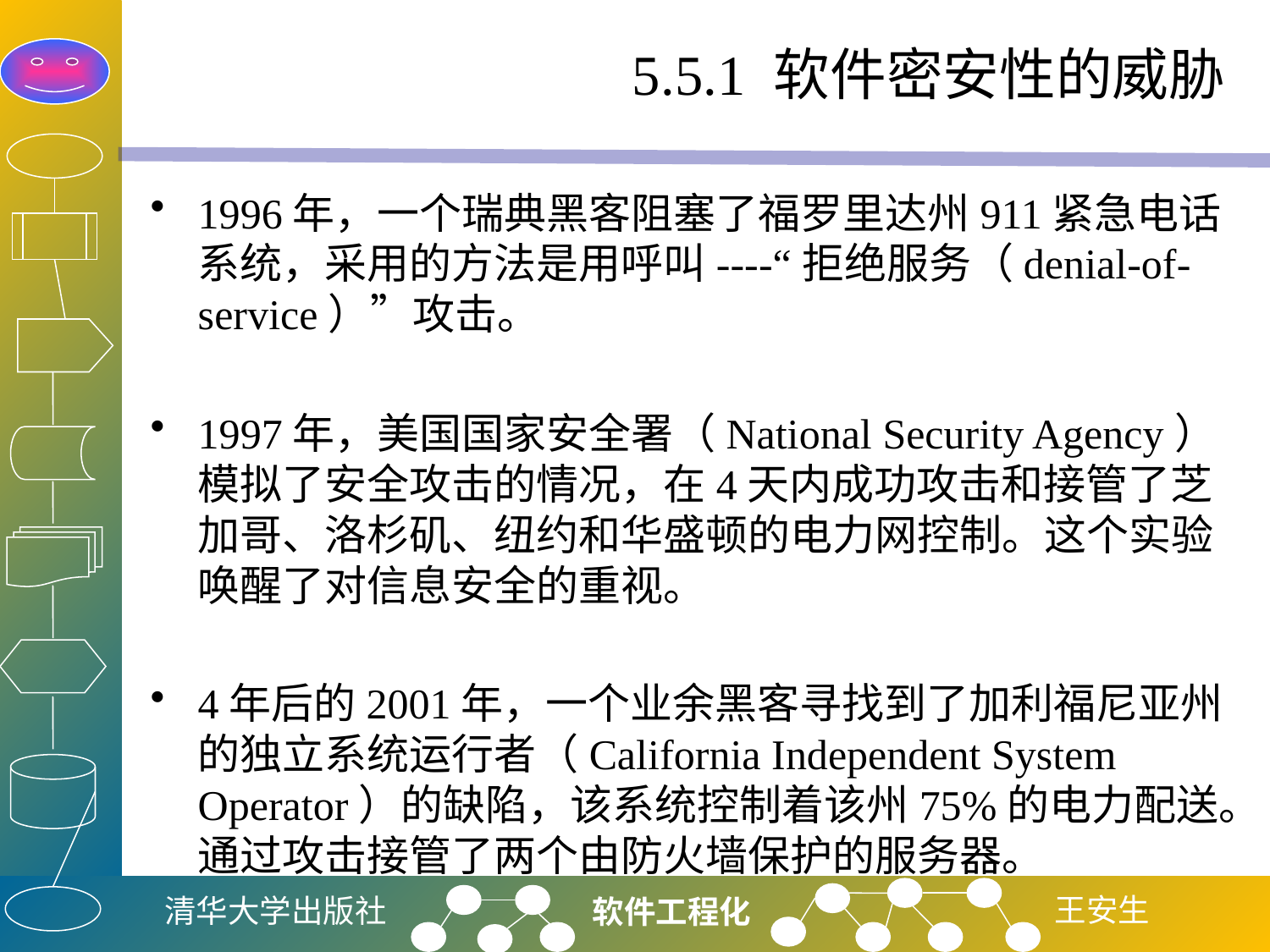

# 5.5.1 软件密安性的威胁
1996年，一个瑞典黑客阻塞了福罗里达州911紧急电话系统，采用的方法是用呼叫----“拒绝服务（denial-of-service）”攻击。

1997年，美国国家安全署（National Security Agency）模拟了安全攻击的情况，在4天内成功攻击和接管了芝加哥、洛杉矶、纽约和华盛顿的电力网控制。这个实验唤醒了对信息安全的重视。

4年后的2001年，一个业余黑客寻找到了加利福尼亚州的独立系统运行者（California Independent System Operator）的缺陷，该系统控制着该州75%的电力配送。通过攻击接管了两个由防火墙保护的服务器。